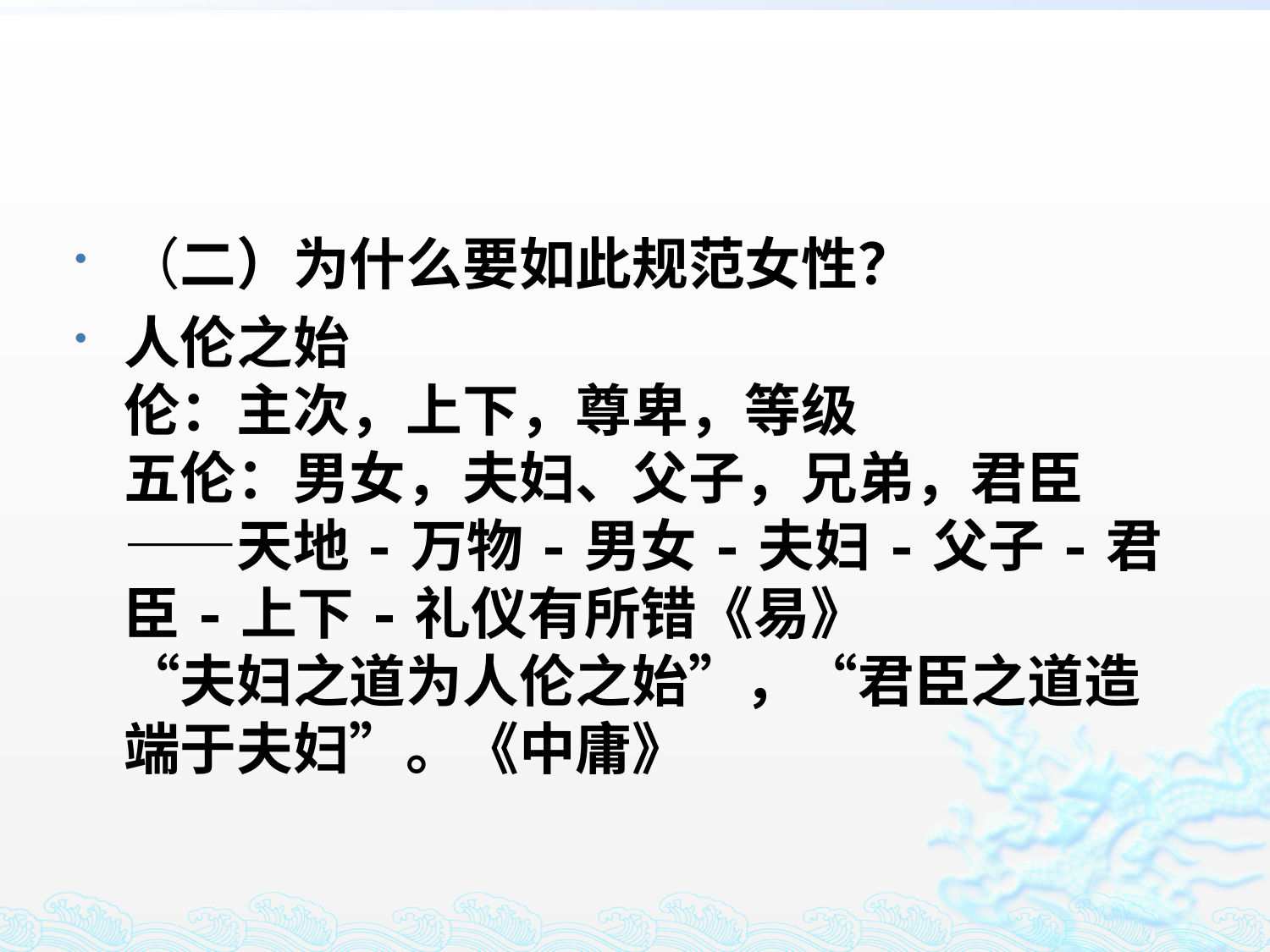

#
（二）为什么要如此规范女性？
人伦之始
伦：主次，上下，尊卑，等级
五伦：男女，夫妇、父子，兄弟，君臣——天地-万物-男女-夫妇-父子-君臣-上下-礼仪有所错《易》
“夫妇之道为人伦之始”，“君臣之道造端于夫妇”。《中庸》